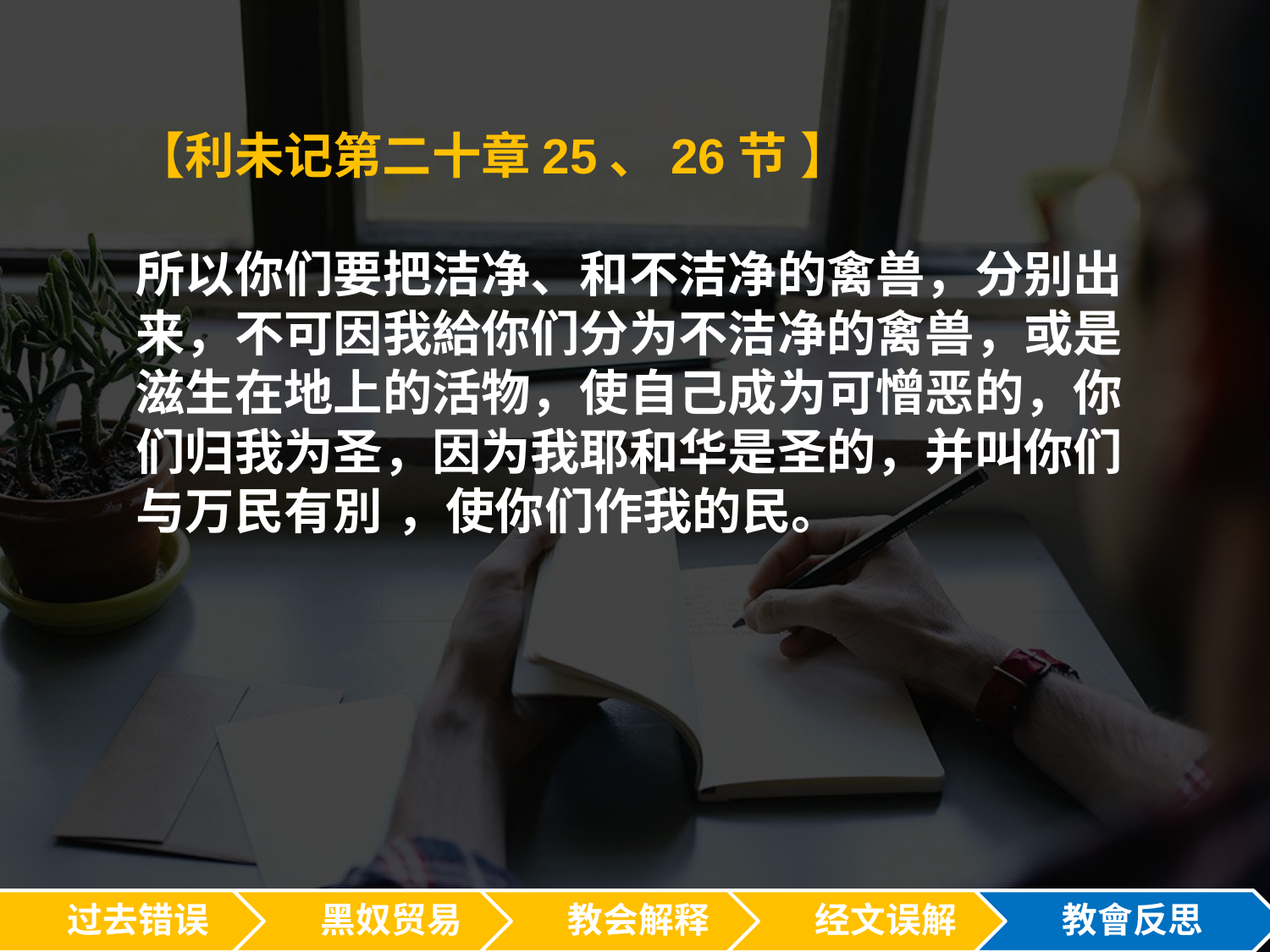

【利未记第二十章25、26节 】

所以你们要把洁净、和不洁净的禽兽，分别出来，不可因我給你们分为不洁净的禽兽，或是滋生在地上的活物，使自己成为可憎恶的，你们归我为圣，因为我耶和华是圣的，并叫你们与万民有別 ，使你们作我的民。

不可論斷

沒有資格

分辨好歹

分辨之道

推己及人
过去错误
黑奴贸易
教会解释
经文误解
教會反思